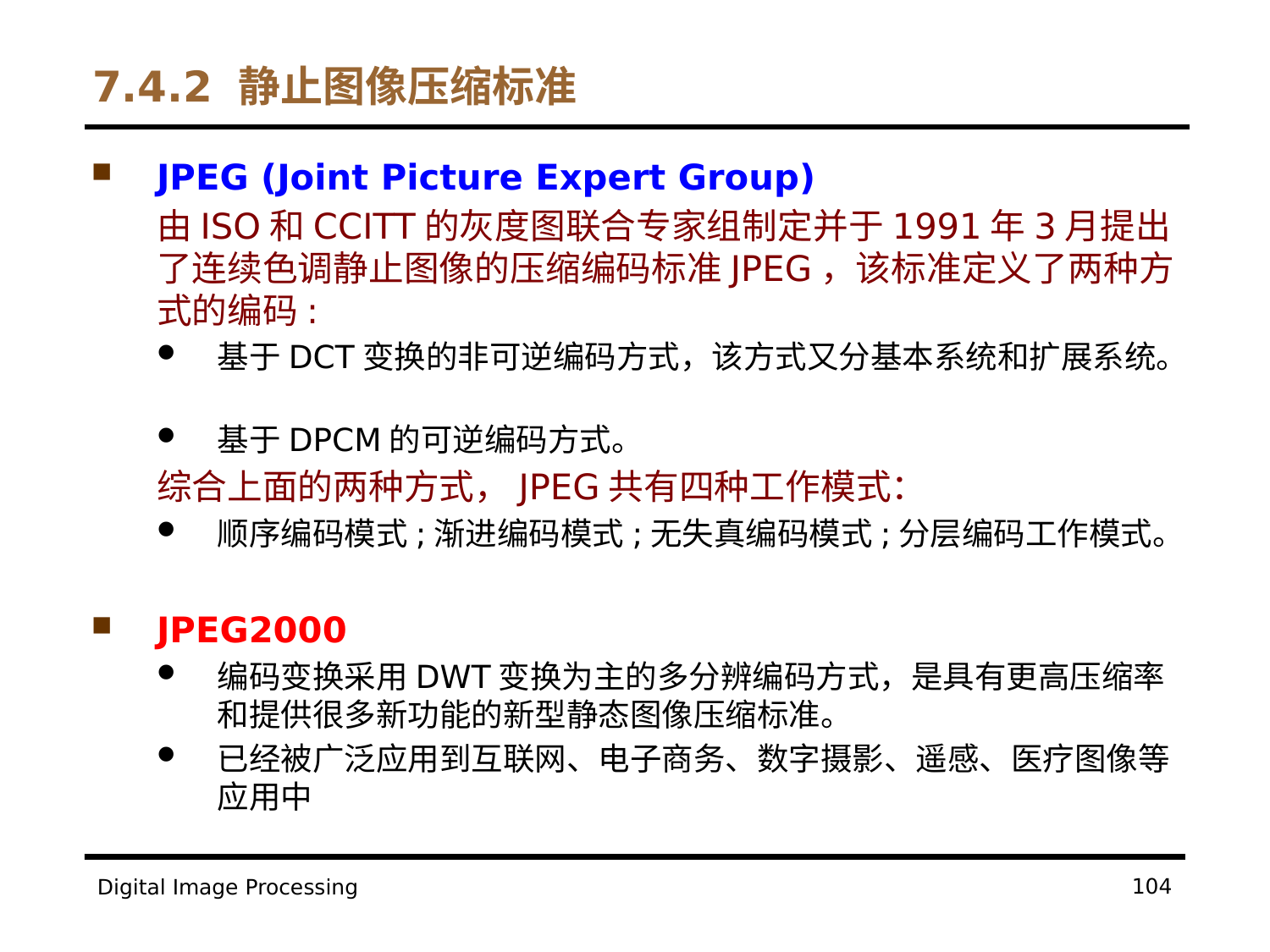

# 7.4.2 静止图像压缩标准
JPEG (Joint Picture Expert Group)
	由ISO和CCITT的灰度图联合专家组制定并于1991年3月提出了连续色调静止图像的压缩编码标准JPEG，该标准定义了两种方式的编码:
基于DCT变换的非可逆编码方式，该方式又分基本系统和扩展系统。
基于DPCM的可逆编码方式。
	综合上面的两种方式，JPEG共有四种工作模式：
顺序编码模式;渐进编码模式;无失真编码模式;分层编码工作模式。

JPEG2000
编码变换采用DWT变换为主的多分辨编码方式，是具有更高压缩率和提供很多新功能的新型静态图像压缩标准。
已经被广泛应用到互联网、电子商务、数字摄影、遥感、医疗图像等应用中
104
Digital Image Processing